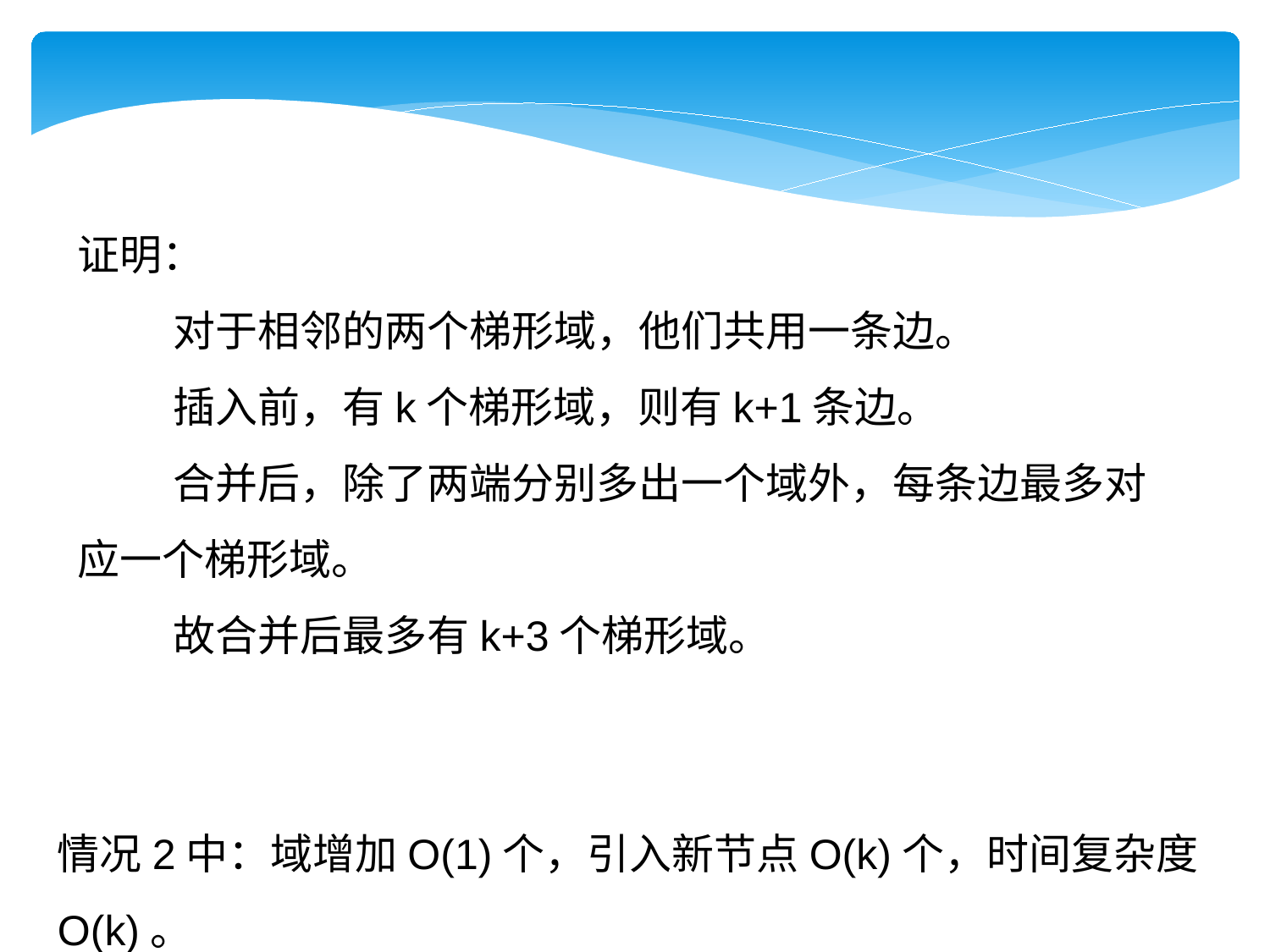

证明：
         对于相邻的两个梯形域，他们共用一条边。
         插入前，有k个梯形域，则有k+1条边。
         合并后，除了两端分别多出一个域外，每条边最多对应一个梯形域。
         故合并后最多有k+3个梯形域。
情况2中：域增加O(1)个，引入新节点O(k)个，时间复杂度O(k)。